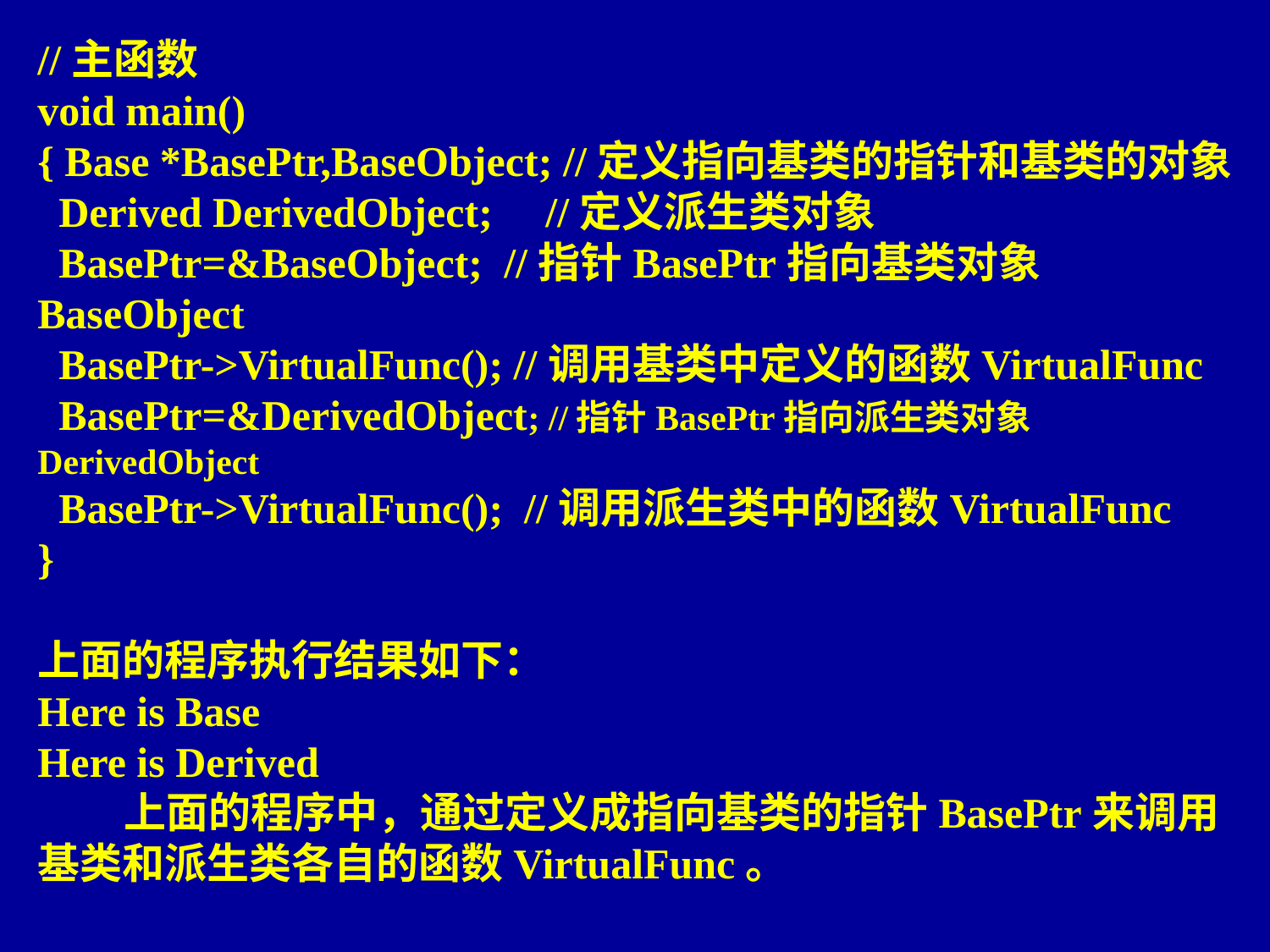

//主函数
void main()
{ Base *BasePtr,BaseObject; //定义指向基类的指针和基类的对象
  Derived DerivedObject;  	//定义派生类对象
  BasePtr=&BaseObject;  //指针BasePtr指向基类对象  BaseObject
  BasePtr->VirtualFunc(); //调用基类中定义的函数VirtualFunc
  BasePtr=&DerivedObject; //指针BasePtr指向派生类对象  DerivedObject
  BasePtr->VirtualFunc();  //调用派生类中的函数VirtualFunc
}

上面的程序执行结果如下：
Here is Base
Here is Derived
        上面的程序中，通过定义成指向基类的指针BasePtr来调用基类和派生类各自的函数VirtualFunc。